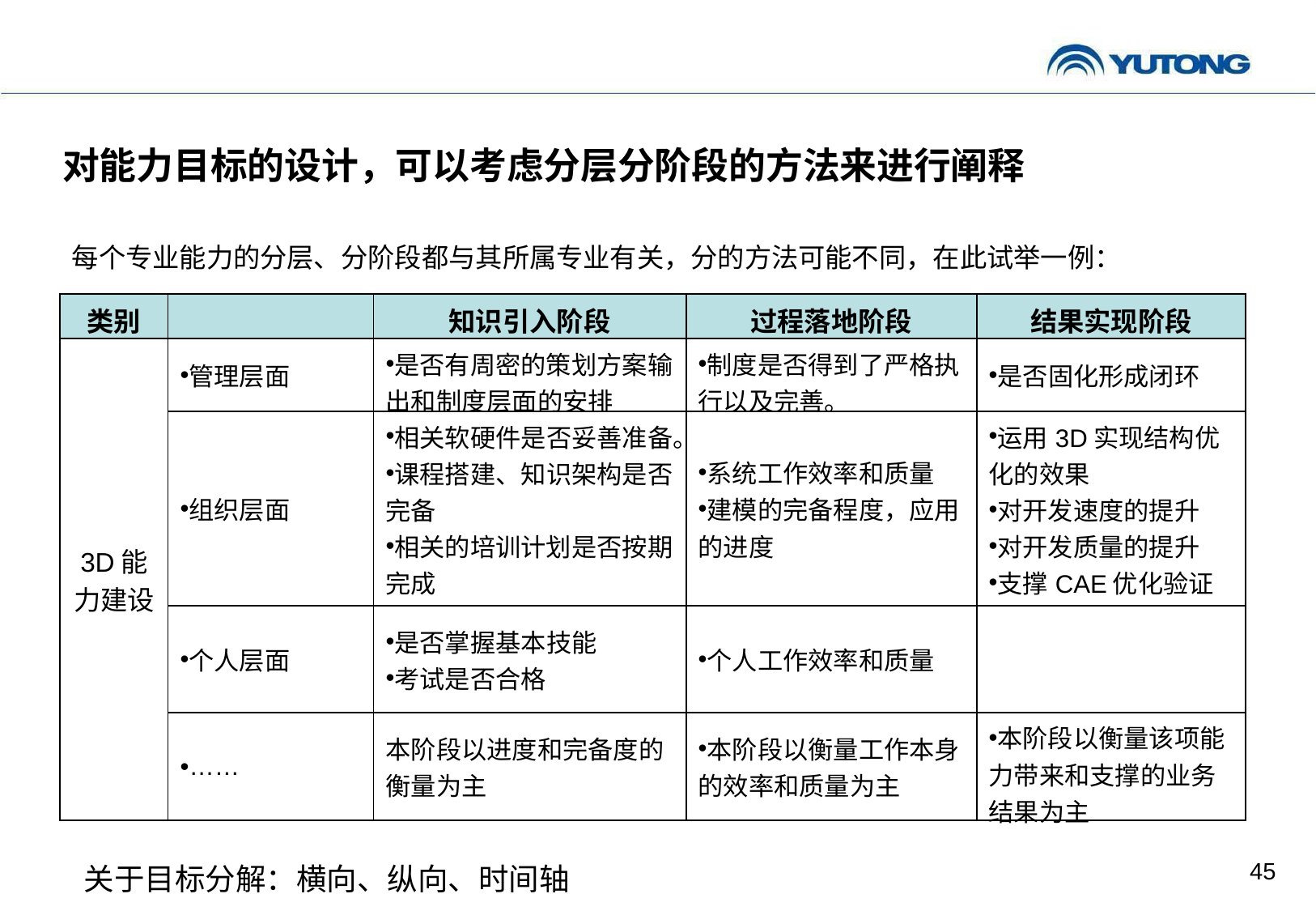

对能力目标的设计，可以考虑分层分阶段的方法来进行阐释
每个专业能力的分层、分阶段都与其所属专业有关，分的方法可能不同，在此试举一例：
| 类别 |  | 知识引入阶段 | 过程落地阶段 | 结果实现阶段 |
| --- | --- | --- | --- | --- |
| 3D能力建设 | 管理层面 | 是否有周密的策划方案输出和制度层面的安排 | 制度是否得到了严格执行以及完善。 | 是否固化形成闭环 |
|  | 组织层面 | 相关软硬件是否妥善准备。 课程搭建、知识架构是否完备 相关的培训计划是否按期完成 | 系统工作效率和质量 建模的完备程度，应用的进度 | 运用3D实现结构优化的效果 对开发速度的提升 对开发质量的提升 支撑CAE优化验证的效果 |
|  | 个人层面 | 是否掌握基本技能 考试是否合格 | 个人工作效率和质量 |  |
|  | …… | 本阶段以进度和完备度的衡量为主 | 本阶段以衡量工作本身的效率和质量为主 | 本阶段以衡量该项能力带来和支撑的业务结果为主 |
45
关于目标分解：横向、纵向、时间轴